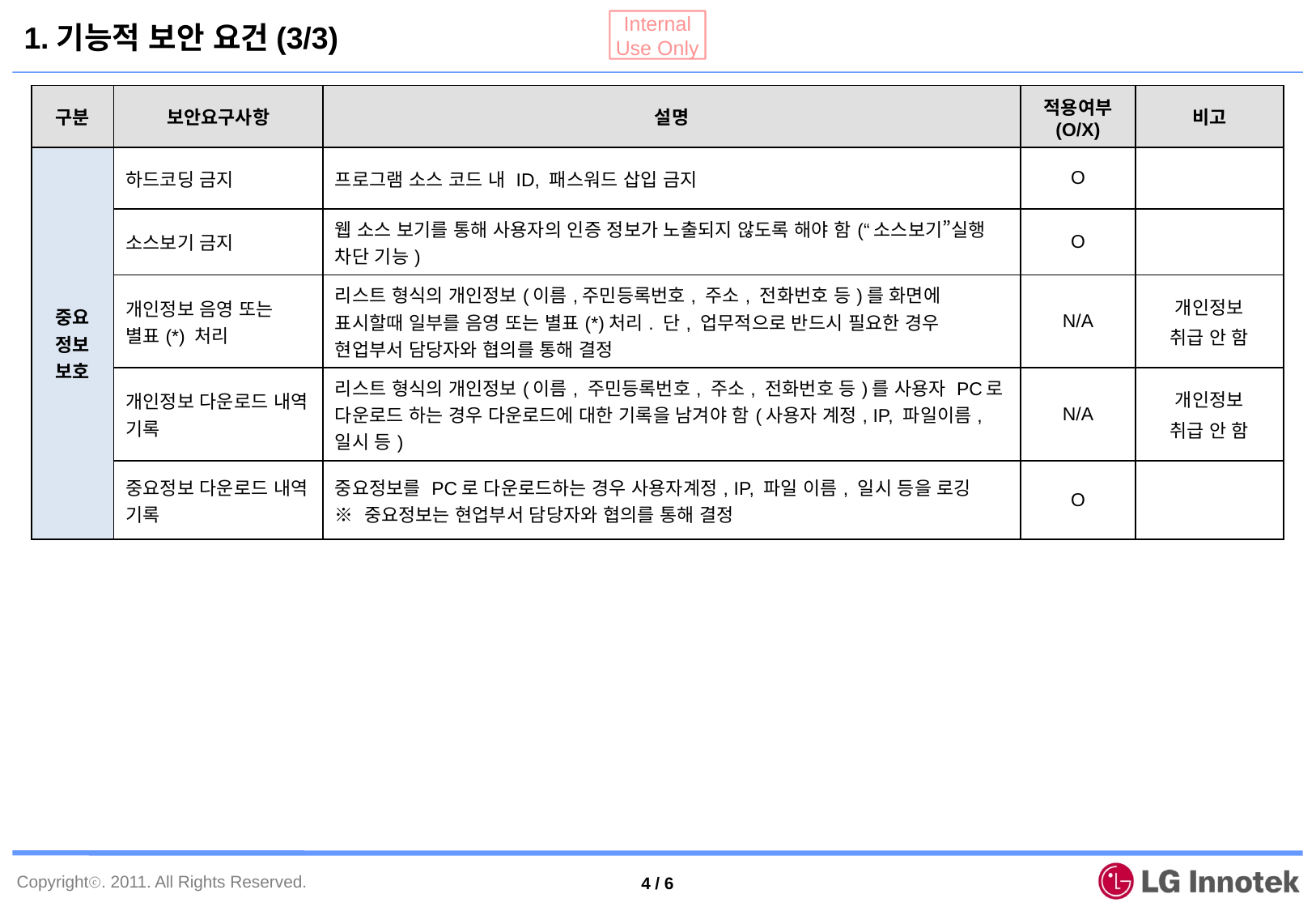

1.기능적 보안 요건(3/3)
| 구분 | 보안요구사항 | 설명 | 적용여부 (O/X) | 비고 |
| --- | --- | --- | --- | --- |
| 중요 정보 보호 | 하드코딩 금지 | 프로그램 소스 코드 내 ID, 패스워드 삽입 금지 | O |  |
|  | 소스보기 금지 | 웹 소스 보기를 통해 사용자의 인증 정보가 노출되지 않도록 해야 함(“소스보기”실행 차단 기능) | O |  |
|  | 개인정보 음영 또는 별표(\*) 처리 | 리스트 형식의 개인정보(이름,주민등록번호, 주소, 전화번호 등)를 화면에 표시할때 일부를 음영 또는 별표(\*)처리. 단, 업무적으로 반드시 필요한 경우 현업부서 담당자와 협의를 통해 결정 | N/A | 개인정보 취급 안 함 |
|  | 개인정보 다운로드 내역 기록 | 리스트 형식의 개인정보(이름, 주민등록번호, 주소, 전화번호 등)를 사용자 PC로 다운로드 하는 경우 다운로드에 대한 기록을 남겨야 함(사용자 계정, IP, 파일이름, 일시 등) | N/A | 개인정보 취급 안 함 |
|  | 중요정보 다운로드 내역 기록 | 중요정보를 PC로 다운로드하는 경우 사용자계정, IP, 파일 이름, 일시 등을 로깅 ※ 중요정보는 현업부서 담당자와 협의를 통해 결정 | O |  |